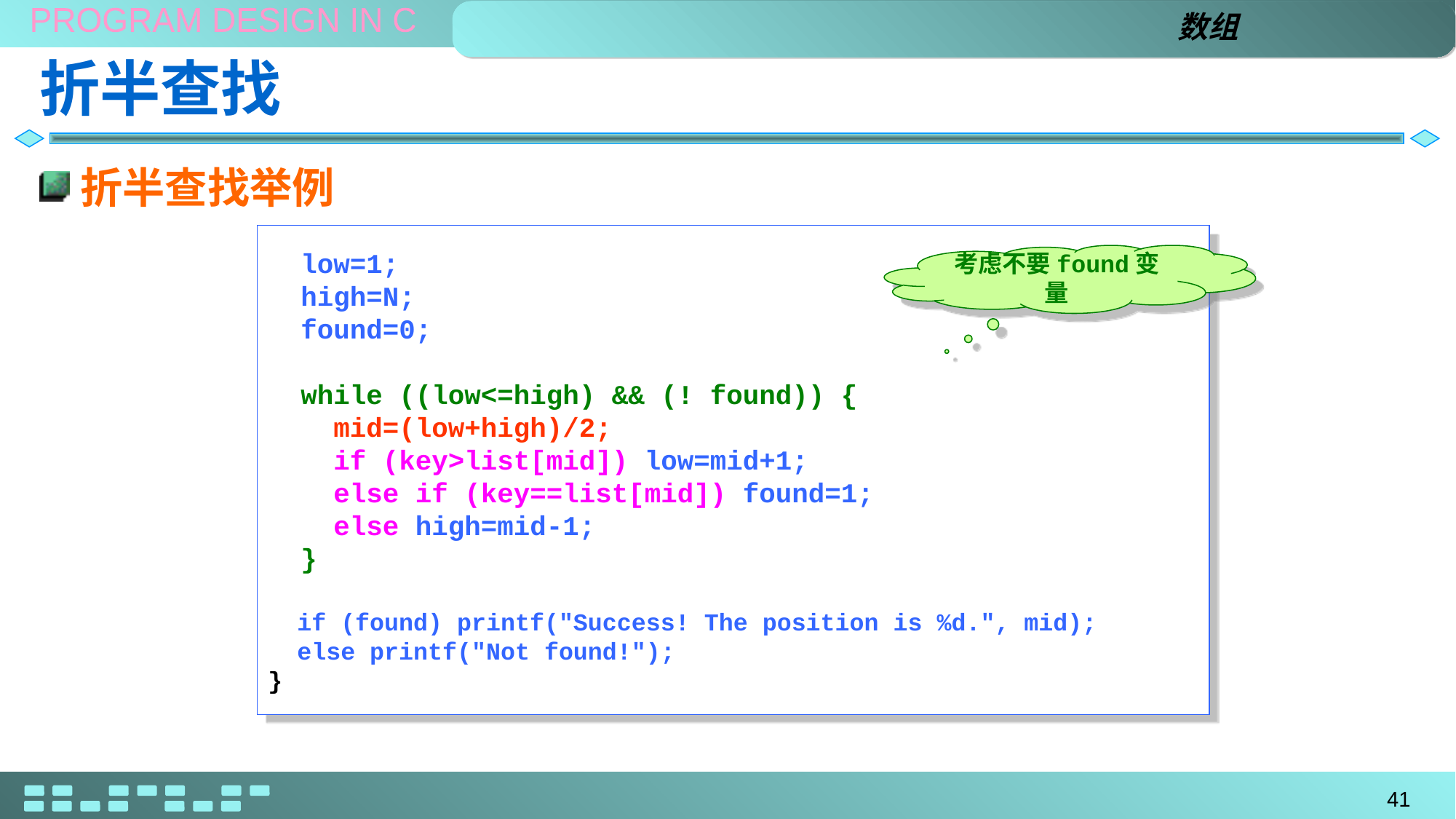

数组
# 折半查找
折半查找举例

  low=1;
  high=N;
  found=0;

  while ((low<=high) && (! found)) {
    mid=(low+high)/2;
    if (key>list[mid]) low=mid+1;
    else if (key==list[mid]) found=1;
    else high=mid-1;
  }

  if (found) printf("Success! The position is %d.", mid);
  else printf("Not found!");
}
考虑不要found变量
41